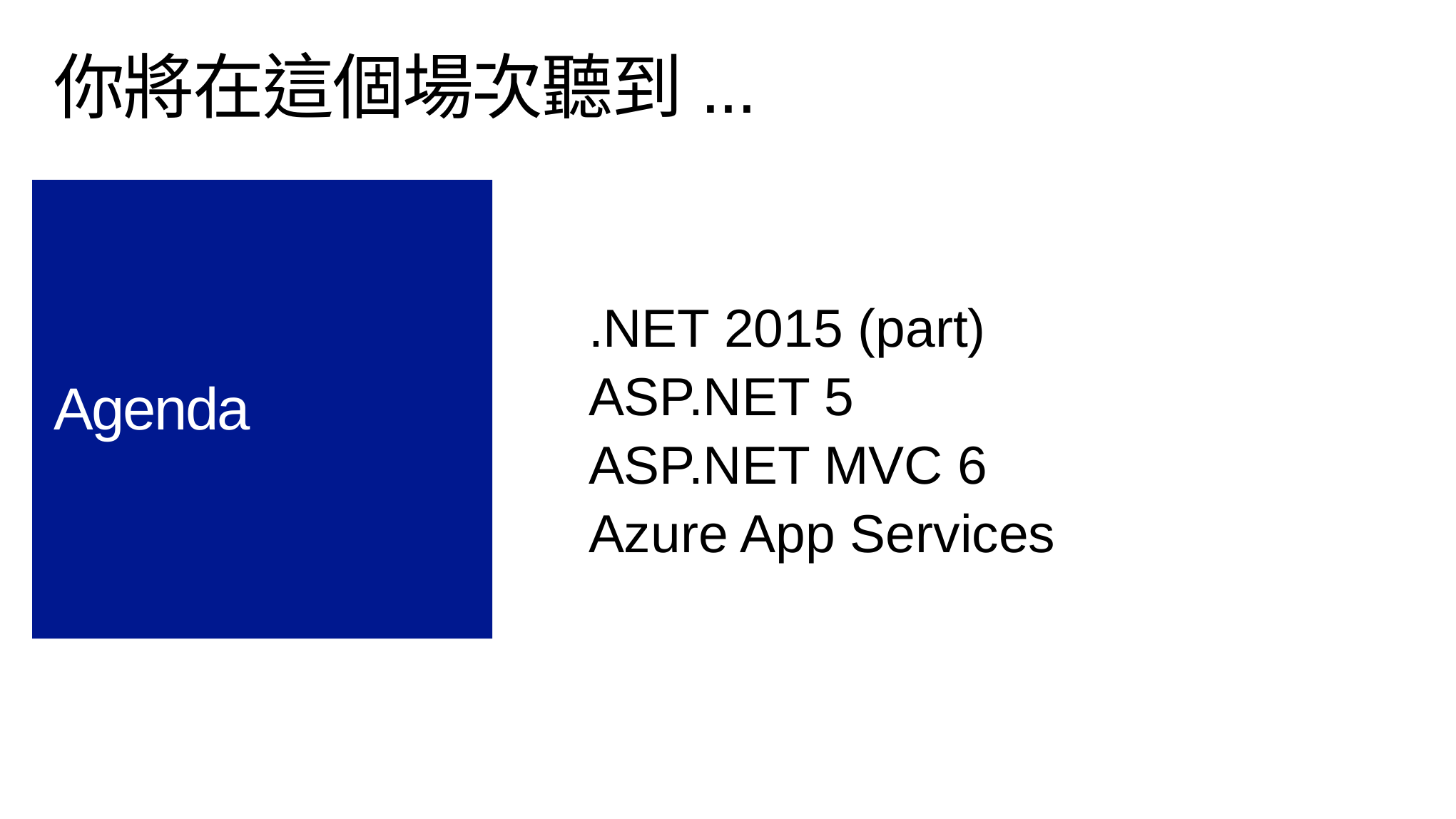

你將在這個場次聽到...
# Agenda
.NET 2015 (part)
ASP.NET 5
ASP.NET MVC 6
Azure App Services